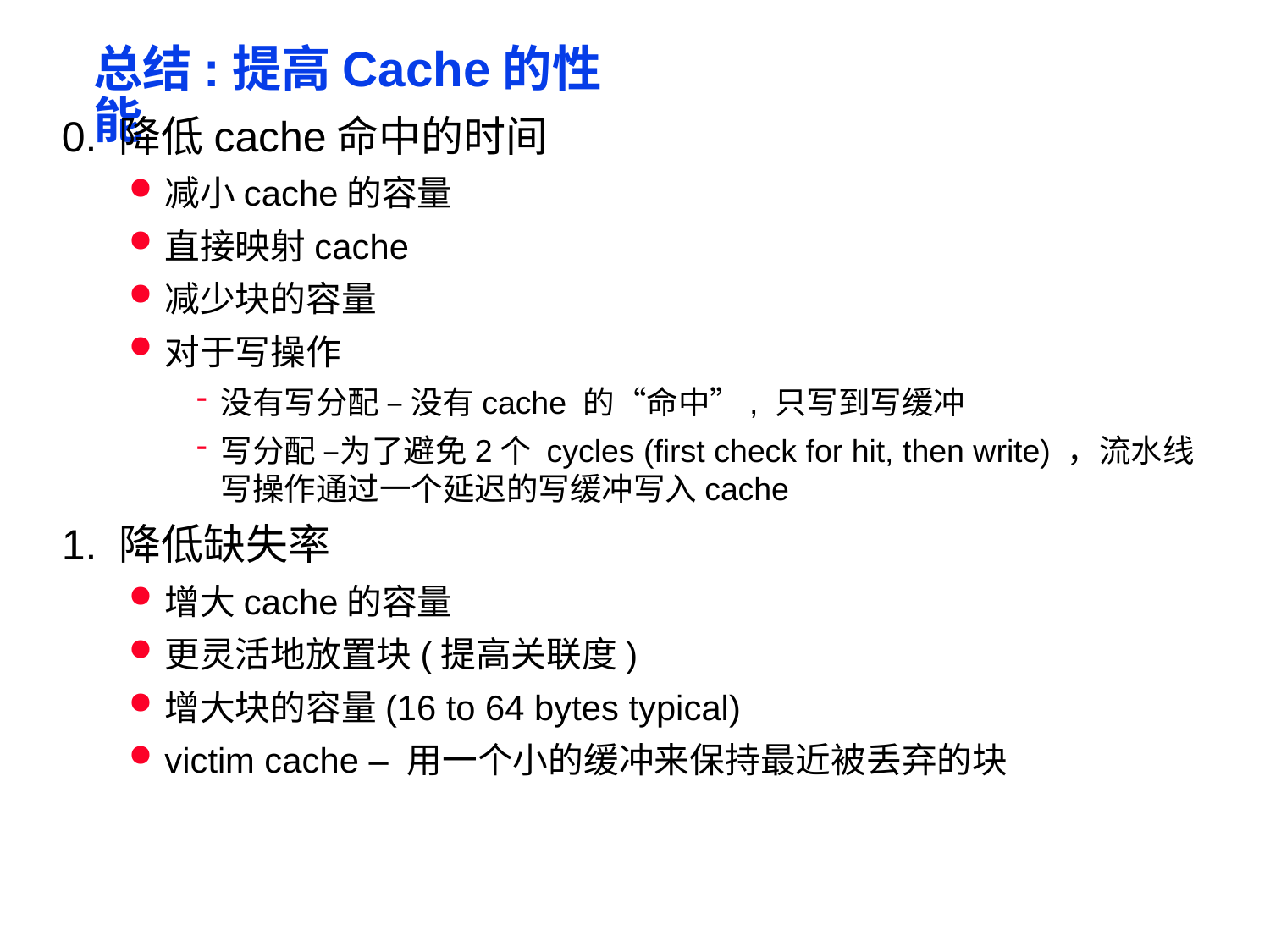

# 总结:提高Cache的性能
0. 降低cache命中的时间
减小cache的容量
直接映射cache
减少块的容量
对于写操作
没有写分配 – 没有cache 的“命中”, 只写到写缓冲
写分配 –为了避免2个 cycles (first check for hit, then write) ，流水线写操作通过一个延迟的写缓冲写入cache
1. 降低缺失率
增大cache的容量
更灵活地放置块(提高关联度)
增大块的容量(16 to 64 bytes typical)
victim cache – 用一个小的缓冲来保持最近被丢弃的块